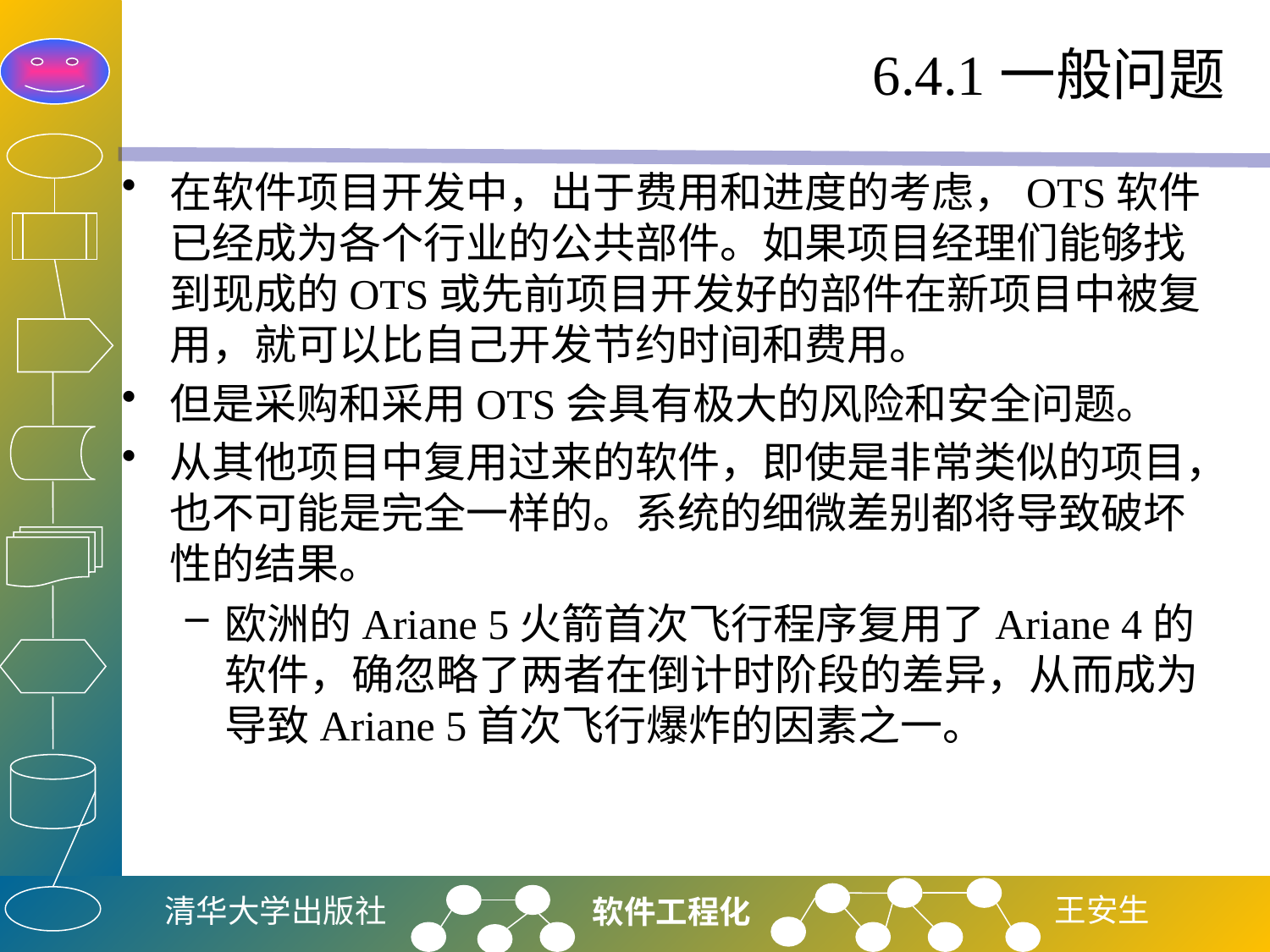

# 6.4.1一般问题
在软件项目开发中，出于费用和进度的考虑，OTS软件已经成为各个行业的公共部件。如果项目经理们能够找到现成的OTS或先前项目开发好的部件在新项目中被复用，就可以比自己开发节约时间和费用。
但是采购和采用OTS会具有极大的风险和安全问题。
从其他项目中复用过来的软件，即使是非常类似的项目，也不可能是完全一样的。系统的细微差别都将导致破坏性的结果。
欧洲的Ariane 5火箭首次飞行程序复用了Ariane 4的软件，确忽略了两者在倒计时阶段的差异，从而成为导致Ariane 5首次飞行爆炸的因素之一。